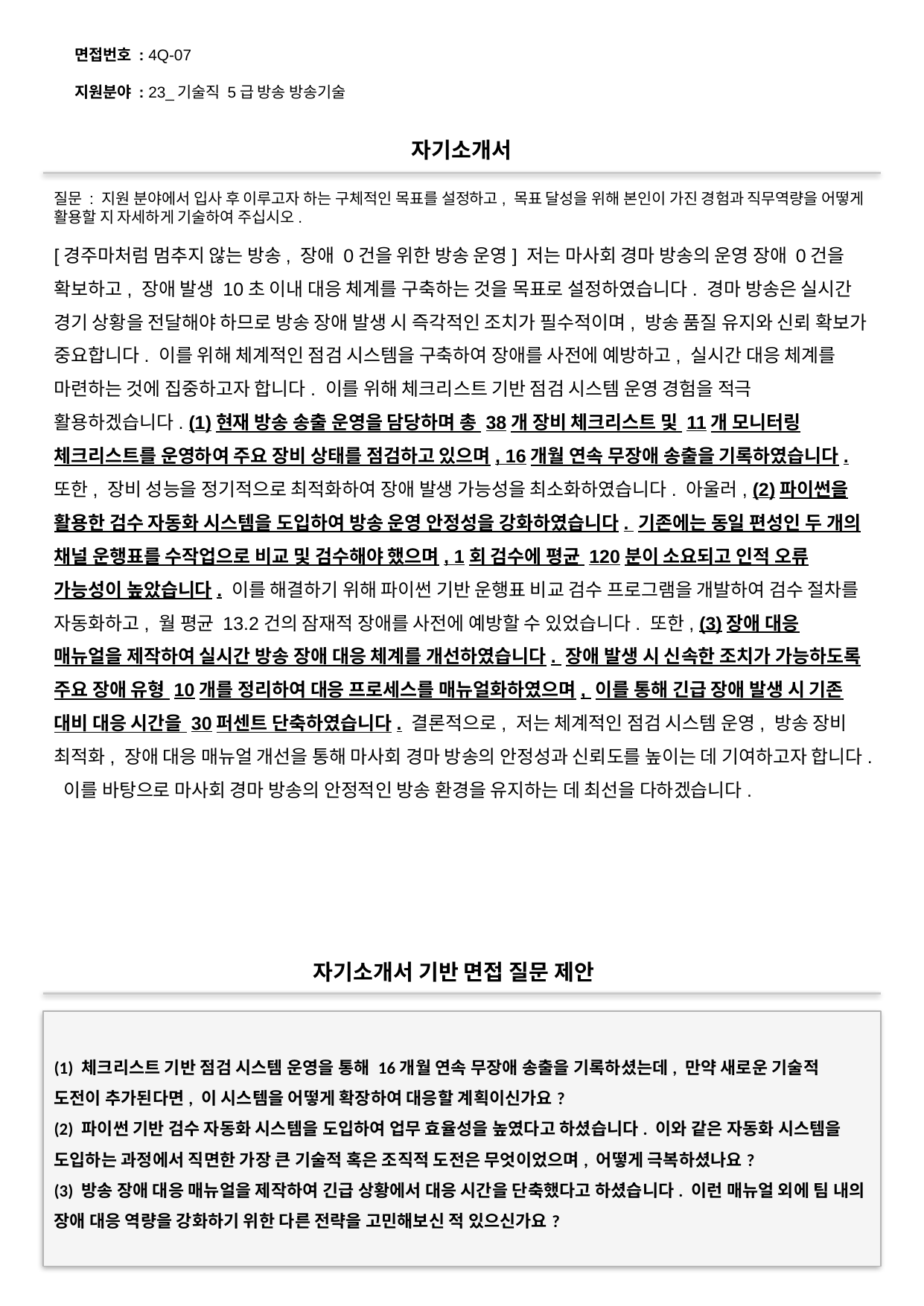

면접번호 : 4Q-07

지원분야 : 23_기술직 5급 방송 방송기술
#

자기소개서

질문 : 지원 분야에서 입사 후 이루고자 하는 구체적인 목표를 설정하고, 목표 달성을 위해 본인이 가진 경험과 직무역량을 어떻게 활용할 지 자세하게 기술하여 주십시오.

[경주마처럼 멈추지 않는 방송, 장애 0건을 위한 방송 운영] 저는 마사회 경마 방송의 운영 장애 0건을 확보하고, 장애 발생 10초 이내 대응 체계를 구축하는 것을 목표로 설정하였습니다. 경마 방송은 실시간 경기 상황을 전달해야 하므로 방송 장애 발생 시 즉각적인 조치가 필수적이며, 방송 품질 유지와 신뢰 확보가 중요합니다. 이를 위해 체계적인 점검 시스템을 구축하여 장애를 사전에 예방하고, 실시간 대응 체계를 마련하는 것에 집중하고자 합니다. 이를 위해 체크리스트 기반 점검 시스템 운영 경험을 적극 활용하겠습니다. (1)현재 방송 송출 운영을 담당하며 총 38개 장비 체크리스트 및 11개 모니터링 체크리스트를 운영하여 주요 장비 상태를 점검하고 있으며, 16개월 연속 무장애 송출을 기록하였습니다. 또한, 장비 성능을 정기적으로 최적화하여 장애 발생 가능성을 최소화하였습니다. 아울러, (2)파이썬을 활용한 검수 자동화 시스템을 도입하여 방송 운영 안정성을 강화하였습니다. 기존에는 동일 편성인 두 개의 채널 운행표를 수작업으로 비교 및 검수해야 했으며, 1회 검수에 평균 120분이 소요되고 인적 오류 가능성이 높았습니다. 이를 해결하기 위해 파이썬 기반 운행표 비교 검수 프로그램을 개발하여 검수 절차를 자동화하고, 월 평균 13.2건의 잠재적 장애를 사전에 예방할 수 있었습니다. 또한, (3)장애 대응 매뉴얼을 제작하여 실시간 방송 장애 대응 체계를 개선하였습니다. 장애 발생 시 신속한 조치가 가능하도록 주요 장애 유형 10개를 정리하여 대응 프로세스를 매뉴얼화하였으며, 이를 통해 긴급 장애 발생 시 기존 대비 대응 시간을 30퍼센트 단축하였습니다. 결론적으로, 저는 체계적인 점검 시스템 운영, 방송 장비 최적화, 장애 대응 매뉴얼 개선을 통해 마사회 경마 방송의 안정성과 신뢰도를 높이는 데 기여하고자 합니다. 이를 바탕으로 마사회 경마 방송의 안정적인 방송 환경을 유지하는 데 최선을 다하겠습니다.

자기소개서 기반 면접 질문 제안

(1) 체크리스트 기반 점검 시스템 운영을 통해 16개월 연속 무장애 송출을 기록하셨는데, 만약 새로운 기술적 도전이 추가된다면, 이 시스템을 어떻게 확장하여 대응할 계획이신가요?
(2) 파이썬 기반 검수 자동화 시스템을 도입하여 업무 효율성을 높였다고 하셨습니다. 이와 같은 자동화 시스템을 도입하는 과정에서 직면한 가장 큰 기술적 혹은 조직적 도전은 무엇이었으며, 어떻게 극복하셨나요?
(3) 방송 장애 대응 매뉴얼을 제작하여 긴급 상황에서 대응 시간을 단축했다고 하셨습니다. 이런 매뉴얼 외에 팀 내의 장애 대응 역량을 강화하기 위한 다른 전략을 고민해보신 적 있으신가요?